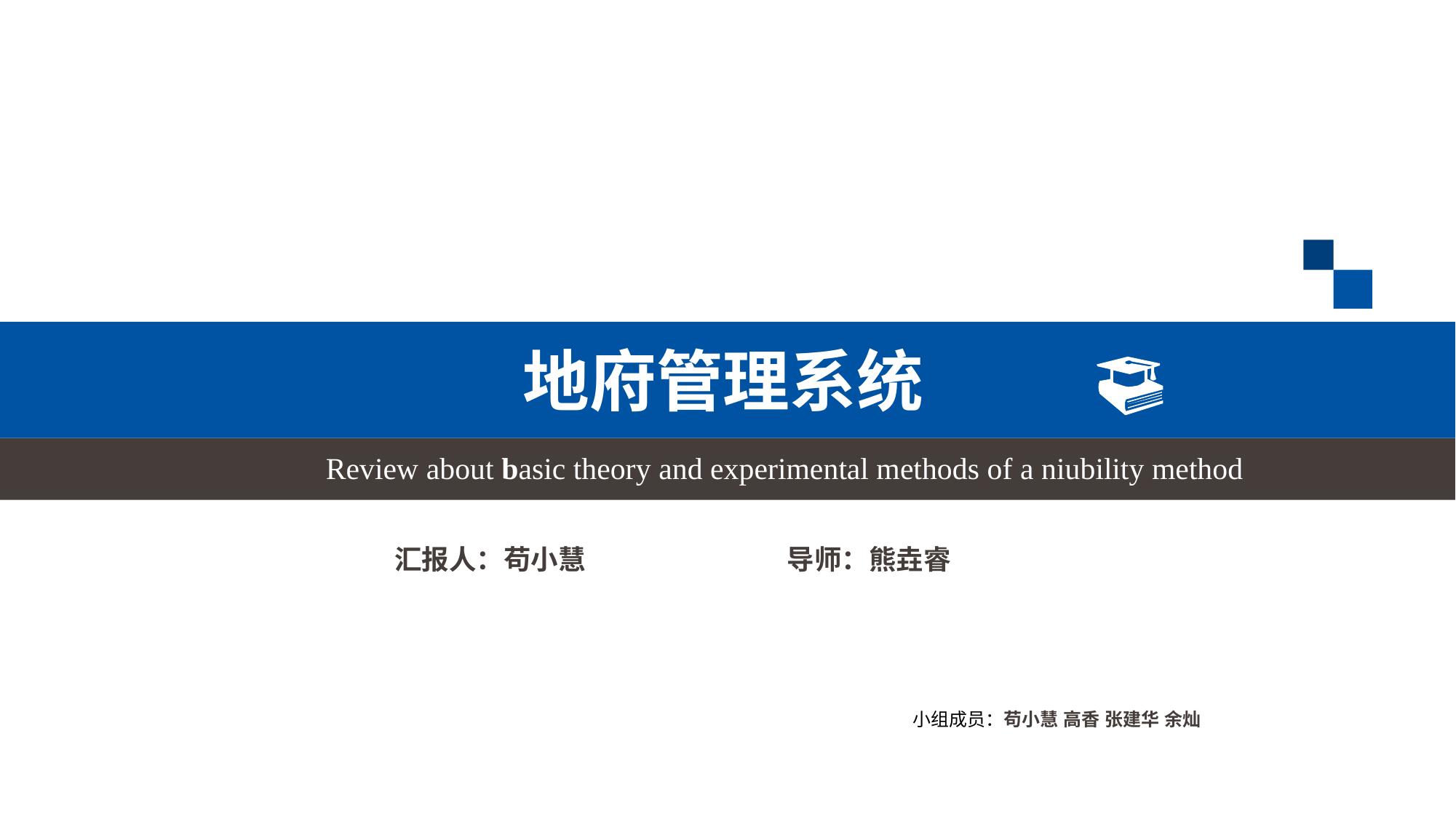

地府管理系统

Review about basic theory and experimental methods of a niubility method
汇报人：苟小慧
导师：熊垚睿
小组成员：苟小慧 高香 张建华 余灿